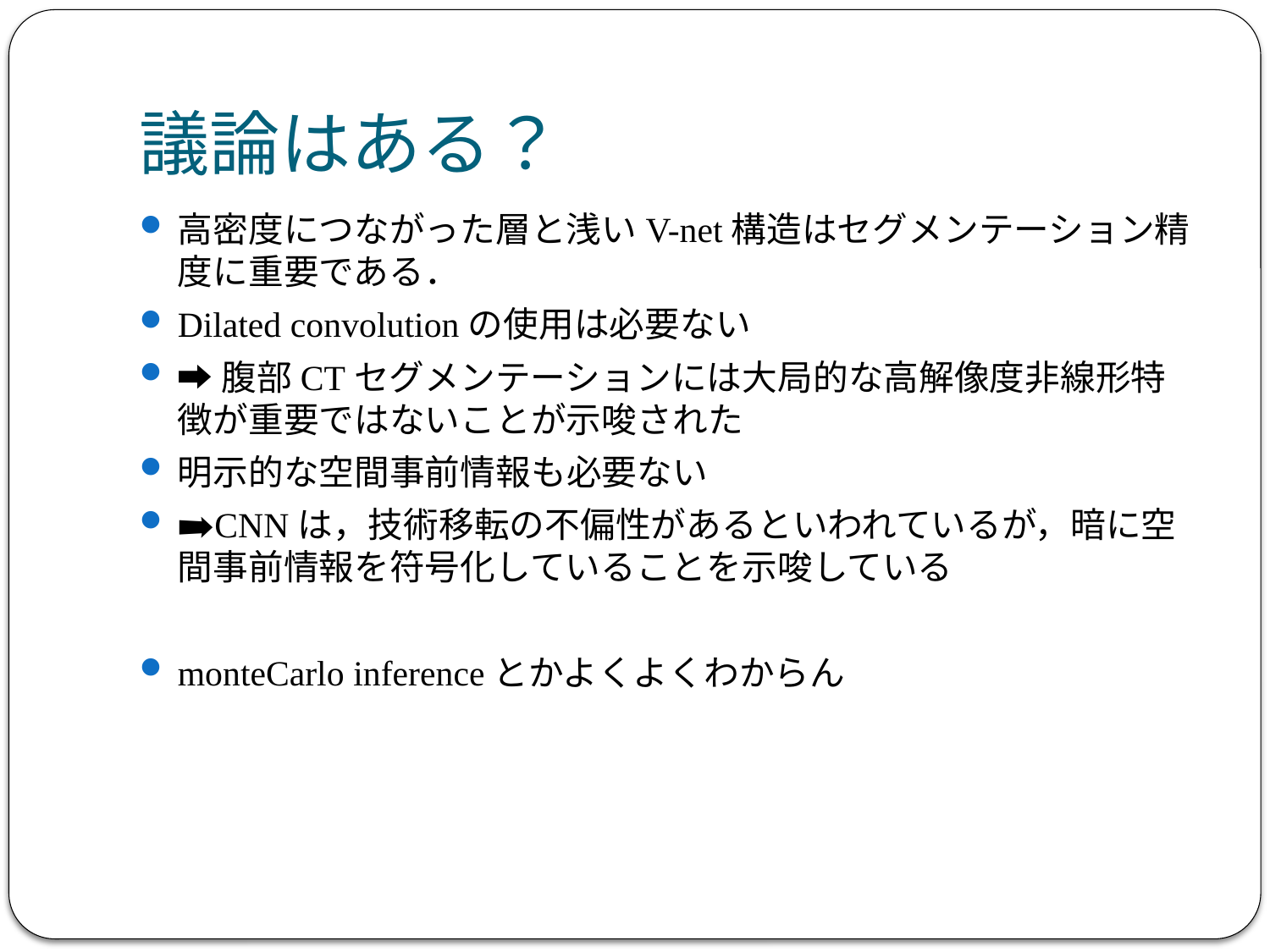

# 議論はある？
高密度につながった層と浅いV-net構造はセグメンテーション精度に重要である．
Dilated convolutionの使用は必要ない
➡腹部CTセグメンテーションには大局的な高解像度非線形特徴が重要ではないことが示唆された
明示的な空間事前情報も必要ない
➡CNNは，技術移転の不偏性があるといわれているが，暗に空間事前情報を符号化していることを示唆している

monteCarlo inferenceとかよくよくわからん